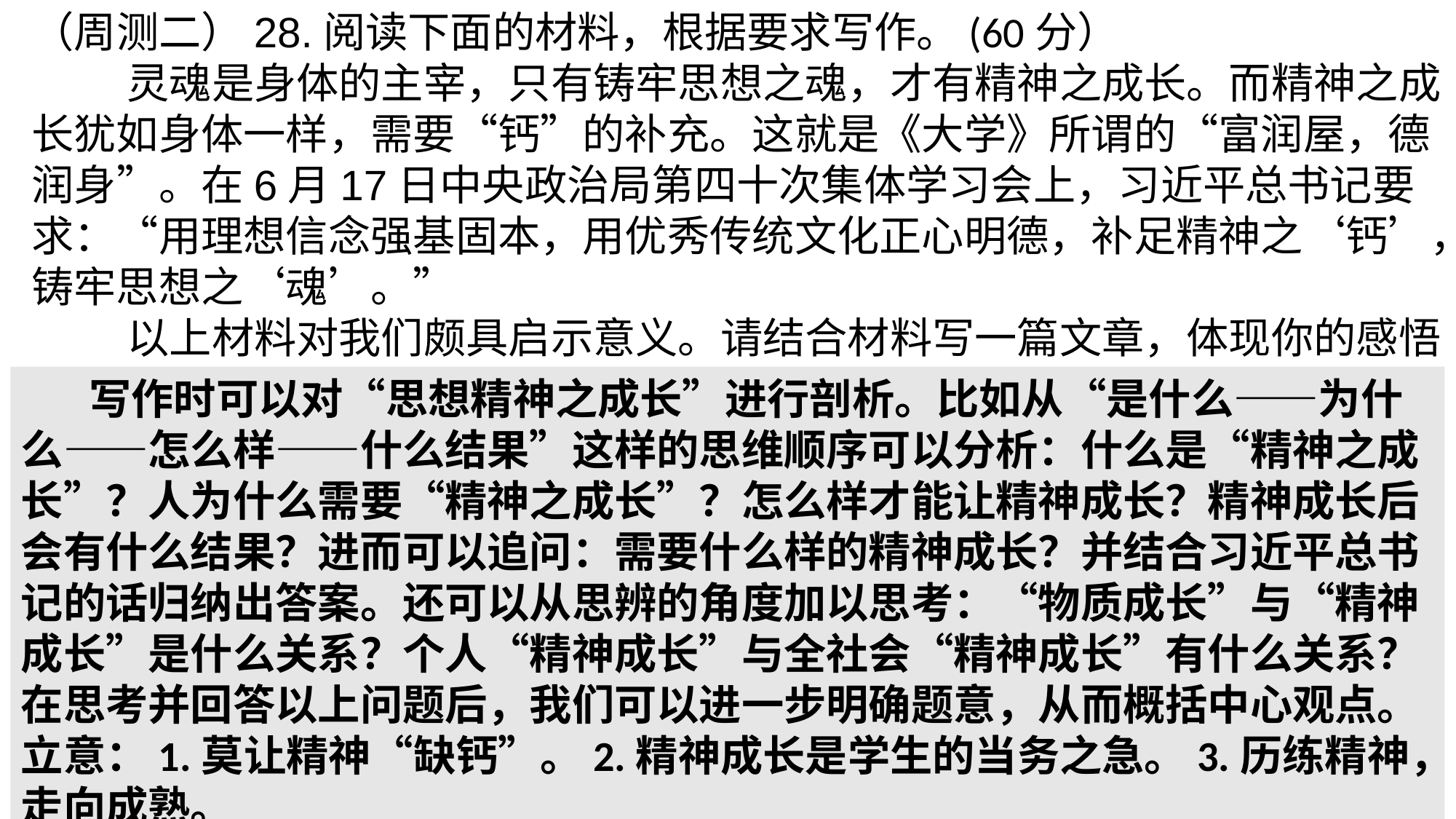

（周测二）28.阅读下面的材料，根据要求写作。(60分）
         灵魂是身体的主宰，只有铸牢思想之魂，才有精神之成长。而精神之成长犹如身体一样，需要“钙”的补充。这就是《大学》所谓的“富润屋，德润身”。在6月17日中央政治局第四十次集体学习会上，习近平总书记要求：“用理想信念强基固本，用优秀传统文化正心明德，补足精神之‘钙’，铸牢思想之‘魂’。”
         以上材料对我们颇具启示意义。请结合材料写一篇文章，体现你的感悟与思考。要求：选准角度，确定立意，明确文体，自拟标题：不要套作，不得抄袭：不得泄露个人信息：不少于800字。
      写作时可以对“思想精神之成长”进行剖析。比如从“是什么——为什么——怎么样——什么结果”这样的思维顺序可以分析：什么是“精神之成长”？人为什么需要“精神之成长”？怎么样才能让精神成长？精神成长后会有什么结果？进而可以追问：需要什么样的精神成长？并结合习近平总书记的话归纳出答案。还可以从思辨的角度加以思考：“物质成长”与“精神成长”是什么关系？个人“精神成长”与全社会“精神成长”有什么关系？在思考并回答以上问题后，我们可以进一步明确题意，从而概括中心观点。立意：1.莫让精神“缺钙”。2.精神成长是学生的当务之急。3.历练精神，走向成熟。